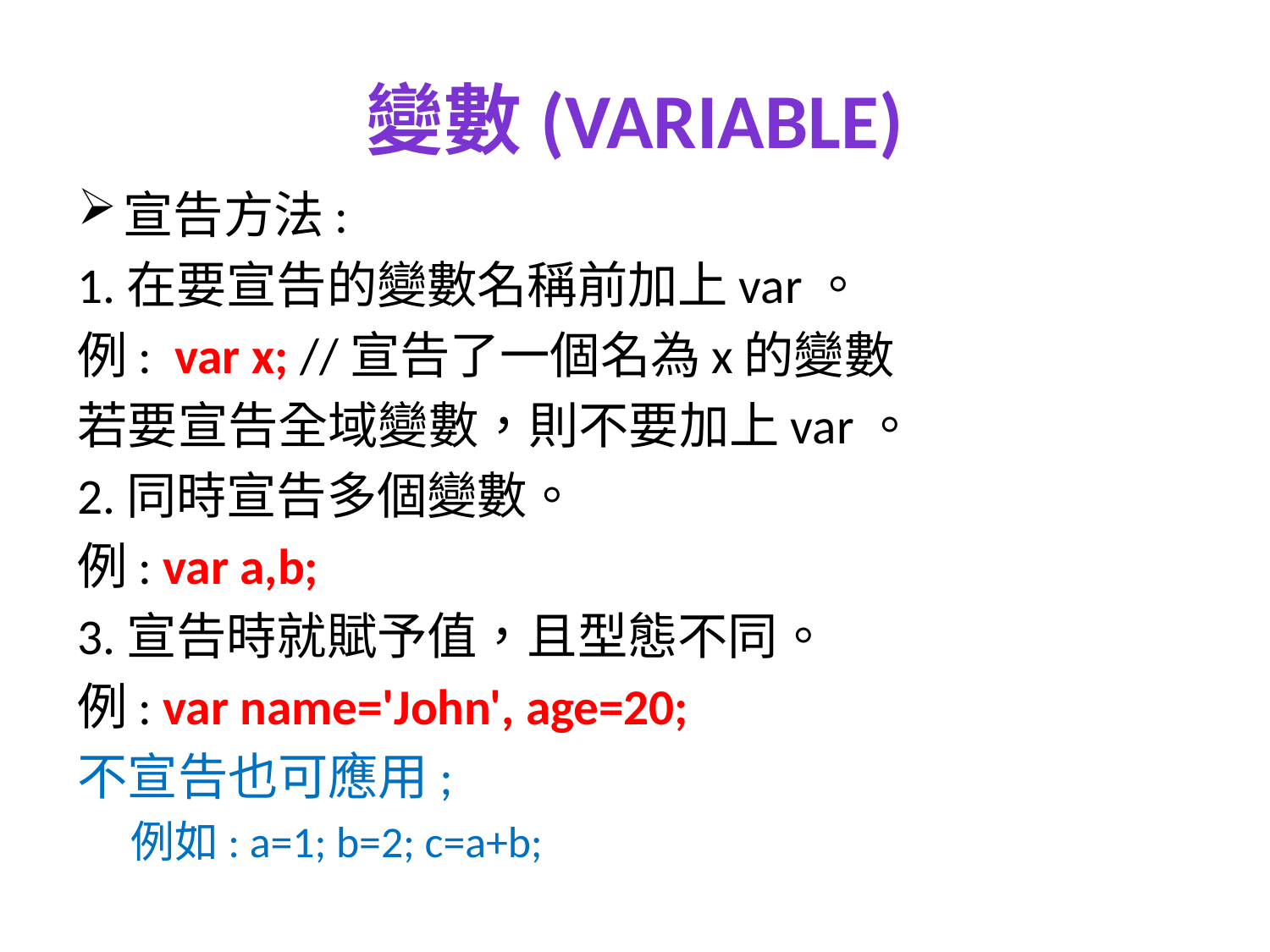

# 變數(variable)
宣告方法:
1.在要宣告的變數名稱前加上var。
例:  var x; //宣告了一個名為x的變數
若要宣告全域變數，則不要加上var。
2.同時宣告多個變數。
例: var a,b;
3.宣告時就賦予值，且型態不同。
例: var name='John', age=20;
不宣告也可應用;
例如: a=1; b=2; c=a+b;